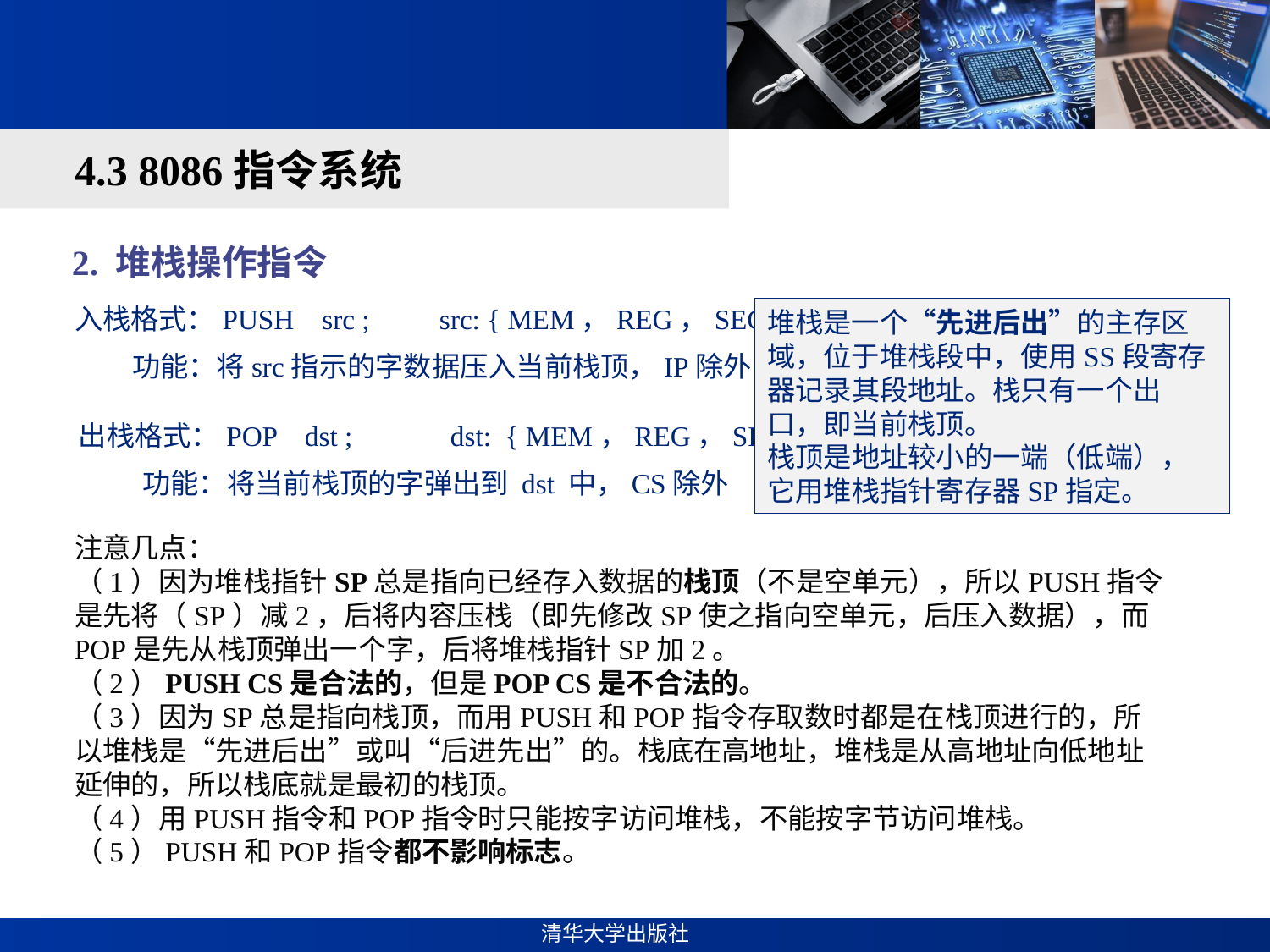

#
4.3 8086指令系统

2. 堆栈操作指令
入栈格式：PUSH    src ;          src: { MEM，REG，SEG }
        功能：将src指示的字数据压入当前栈顶，IP除外
堆栈是一个“先进后出”的主存区域，位于堆栈段中，使用SS段寄存器记录其段地址。栈只有一个出口，即当前栈顶。
栈顶是地址较小的一端（低端），它用堆栈指针寄存器SP指定。
出栈格式：POP    dst ;              dst:  { MEM，REG，SEG }
         功能：将当前栈顶的字弹出到 dst 中，CS除外
注意几点：
（1）因为堆栈指针SP总是指向已经存入数据的栈顶（不是空单元），所以PUSH指令是先将（SP）减2，后将内容压栈（即先修改SP使之指向空单元，后压入数据），而POP是先从栈顶弹出一个字，后将堆栈指针SP加2。
（2）PUSH CS是合法的，但是POP CS是不合法的。
（3）因为SP总是指向栈顶，而用PUSH和POP指令存取数时都是在栈顶进行的，所以堆栈是“先进后出”或叫“后进先出”的。栈底在高地址，堆栈是从高地址向低地址延伸的，所以栈底就是最初的栈顶。
（4）用PUSH指令和POP指令时只能按字访问堆栈，不能按字节访问堆栈。
（5）PUSH和POP指令都不影响标志。